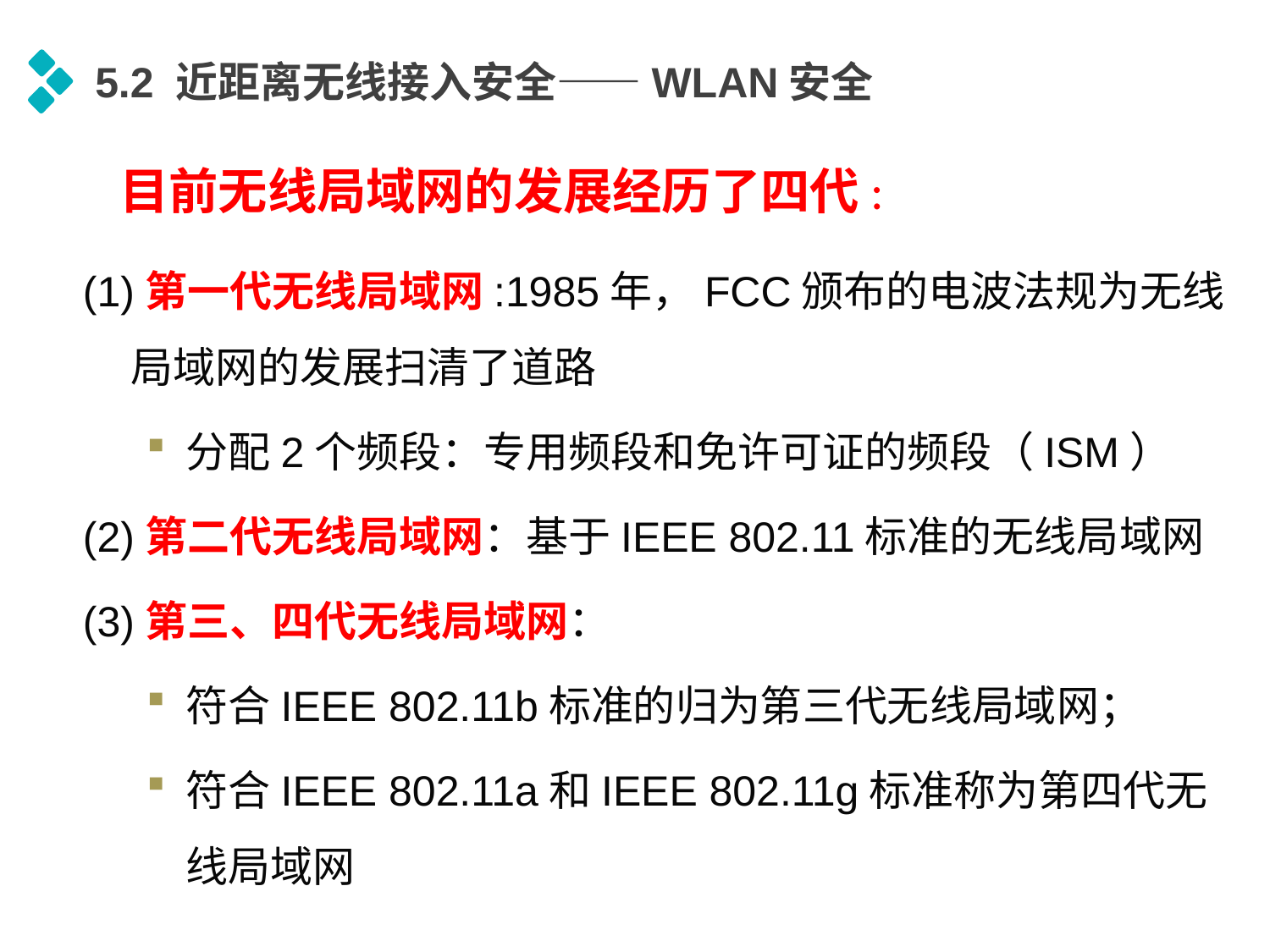

5.2 近距离无线接入安全——WLAN安全

目前无线局域网的发展经历了四代:
(1)第一代无线局域网:1985年，FCC颁布的电波法规为无线局域网的发展扫清了道路
分配2个频段：专用频段和免许可证的频段（ISM）
(2)第二代无线局域网：基于IEEE 802.11标准的无线局域网
(3)第三、四代无线局域网：
符合IEEE 802.11b标准的归为第三代无线局域网；
符合IEEE 802.11a和IEEE 802.11g标准称为第四代无线局域网